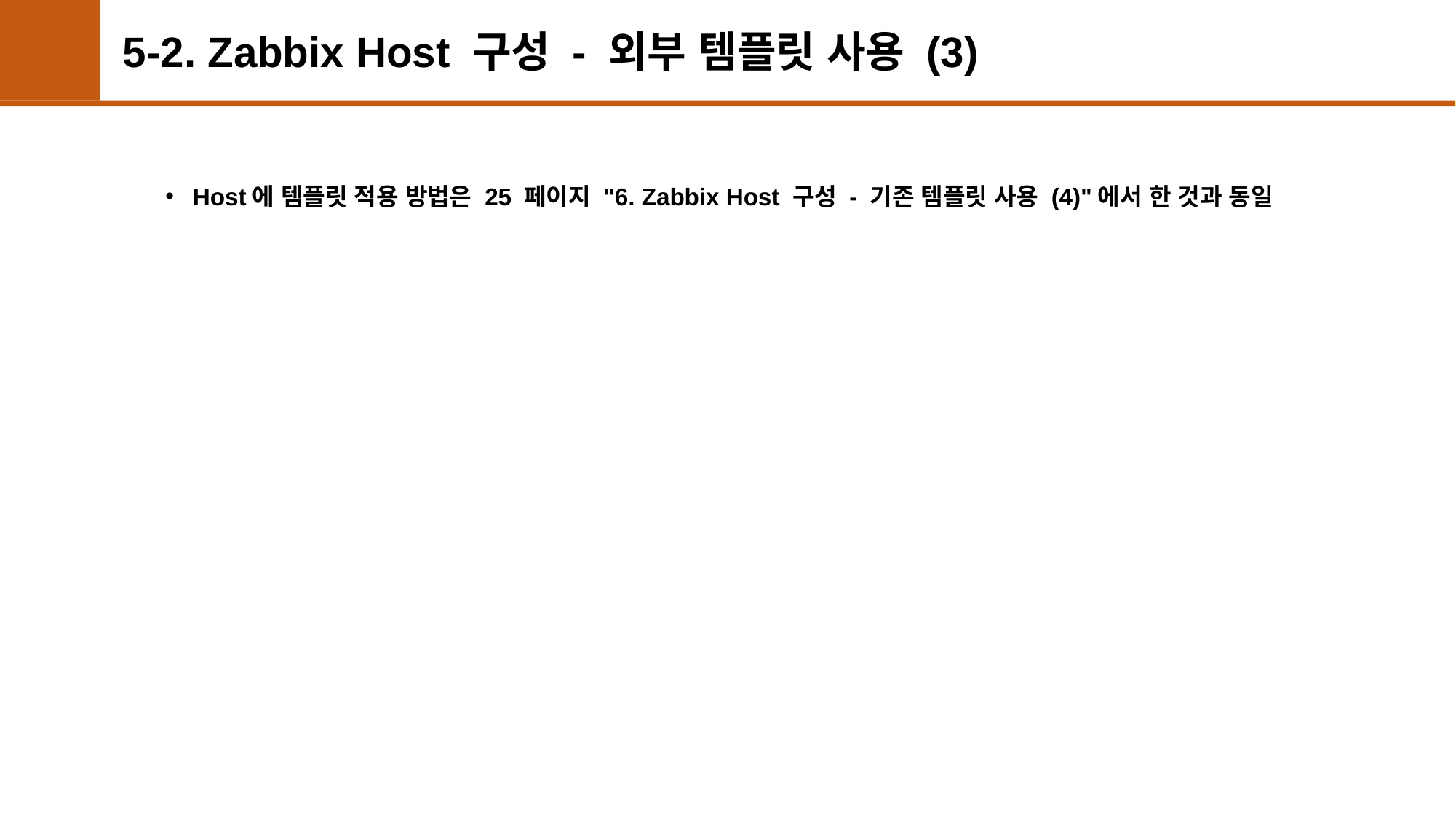

# 5-2. Zabbix Host 구성 - 외부 템플릿 사용 (3)

Host에 템플릿 적용 방법은 25 페이지 "6. Zabbix Host 구성 - 기존 템플릿 사용 (4)"에서 한 것과 동일